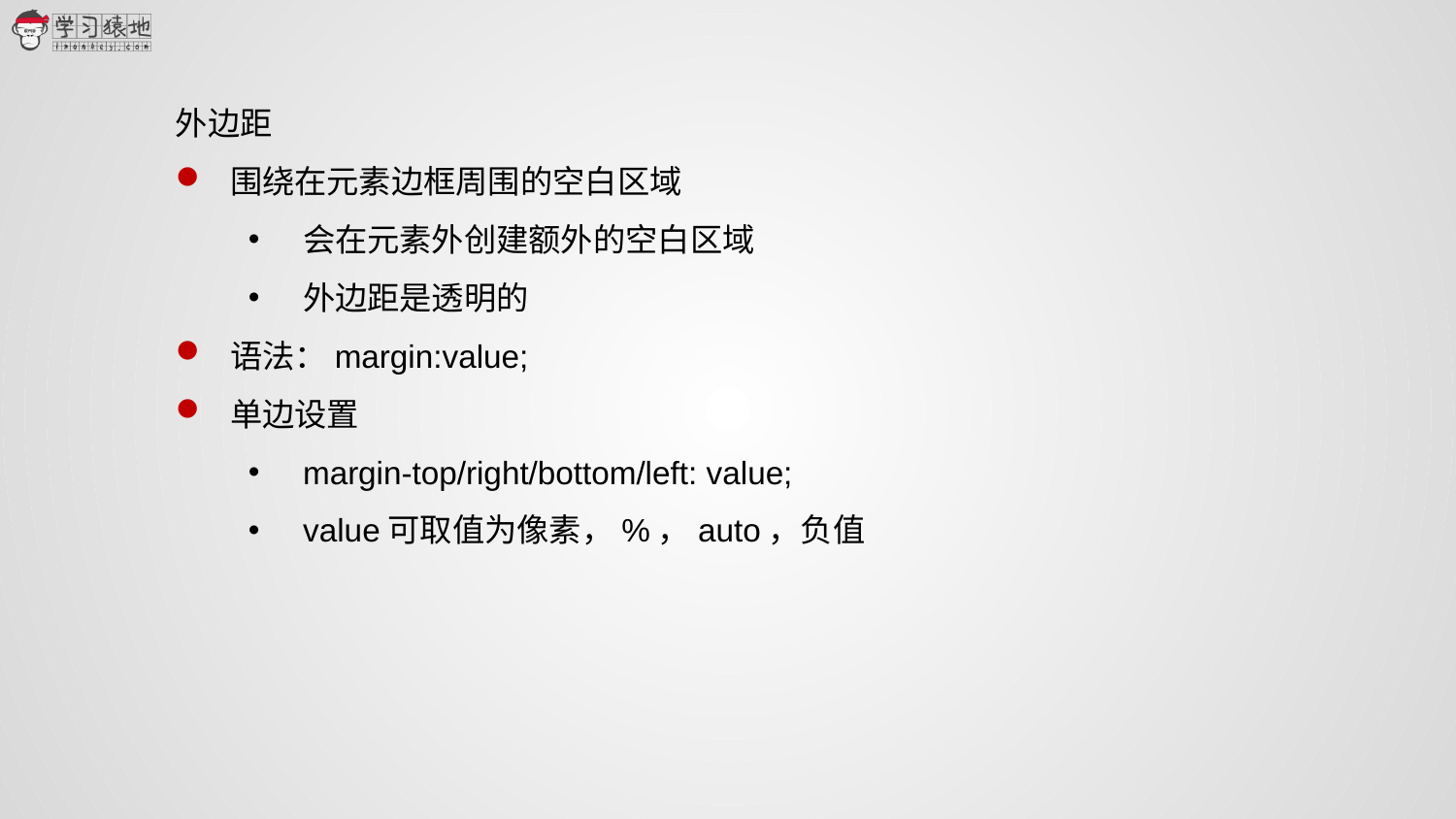

外边距
围绕在元素边框周围的空白区域
会在元素外创建额外的空白区域
外边距是透明的
语法：margin:value;
单边设置
margin-top/right/bottom/left: value;
value可取值为像素，%，auto，负值